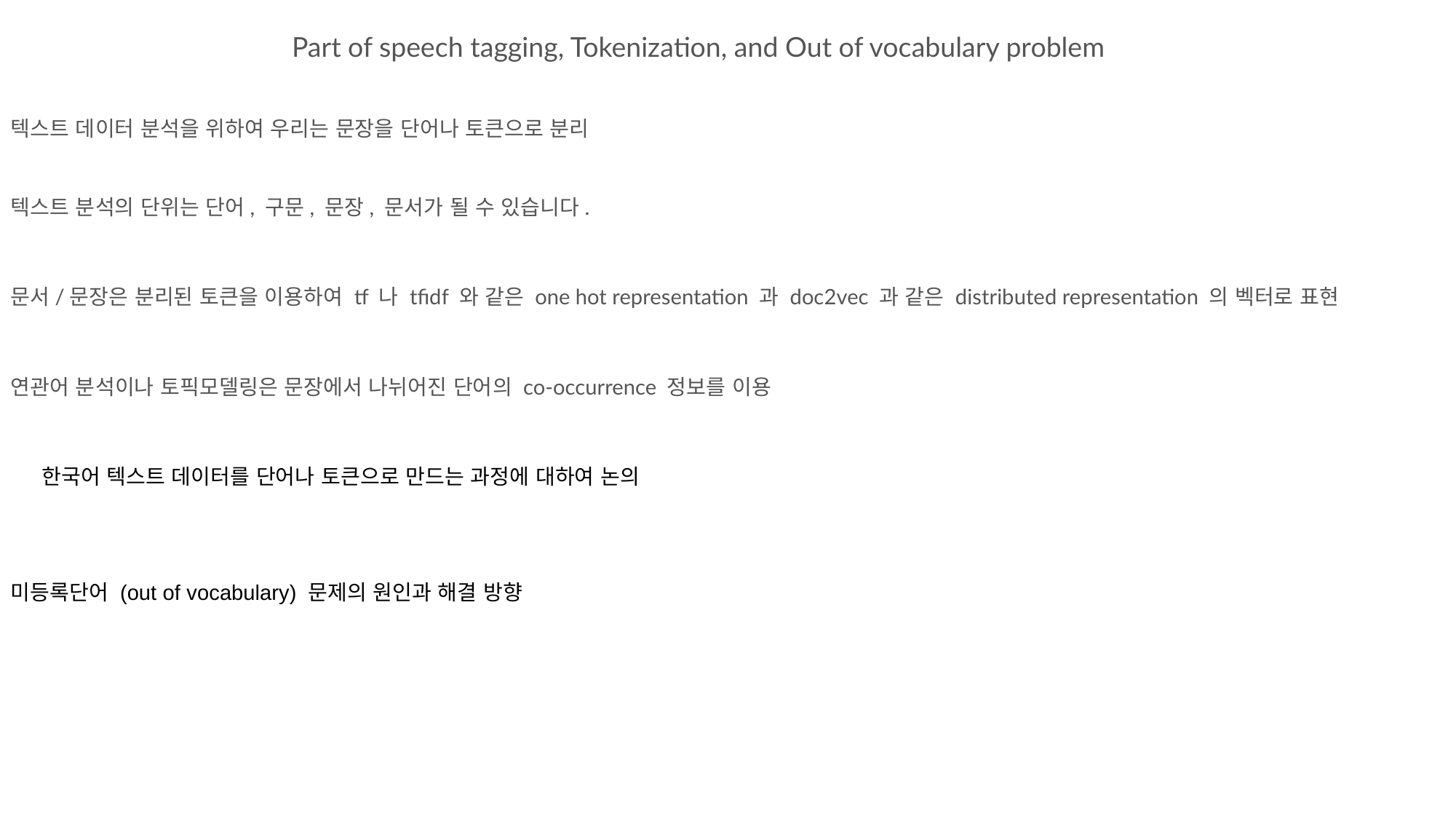

Part of speech tagging, Tokenization, and Out of vocabulary problem
텍스트 데이터 분석을 위하여 우리는 문장을 단어나 토큰으로 분리
 텍스트 분석의 단위는 단어, 구문, 문장, 문서가 될 수 있습니다.
문서/문장은 분리된 토큰을 이용하여 tf 나 tfidf 와 같은 one hot representation 과 doc2vec 과 같은 distributed representation 의 벡터로 표현
연관어 분석이나 토픽모델링은 문장에서 나뉘어진 단어의 co-occurrence 정보를 이용
한국어 텍스트 데이터를 단어나 토큰으로 만드는 과정에 대하여 논의

미등록단어 (out of vocabulary) 문제의 원인과 해결 방향